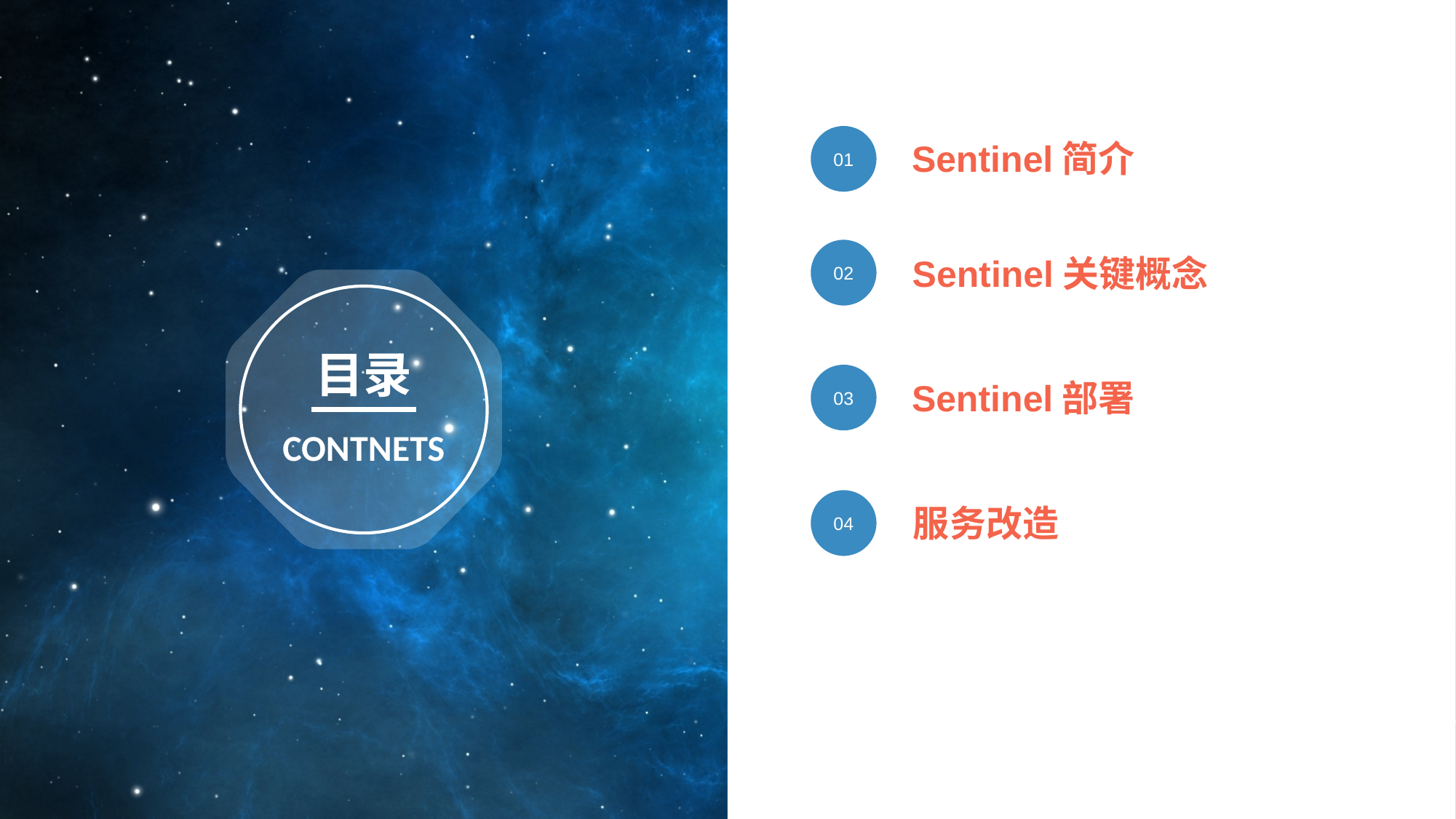

01
Sentinel简介
02
Sentinel关键概念

目录
03
Sentinel部署
CONTNETS

04
服务改造